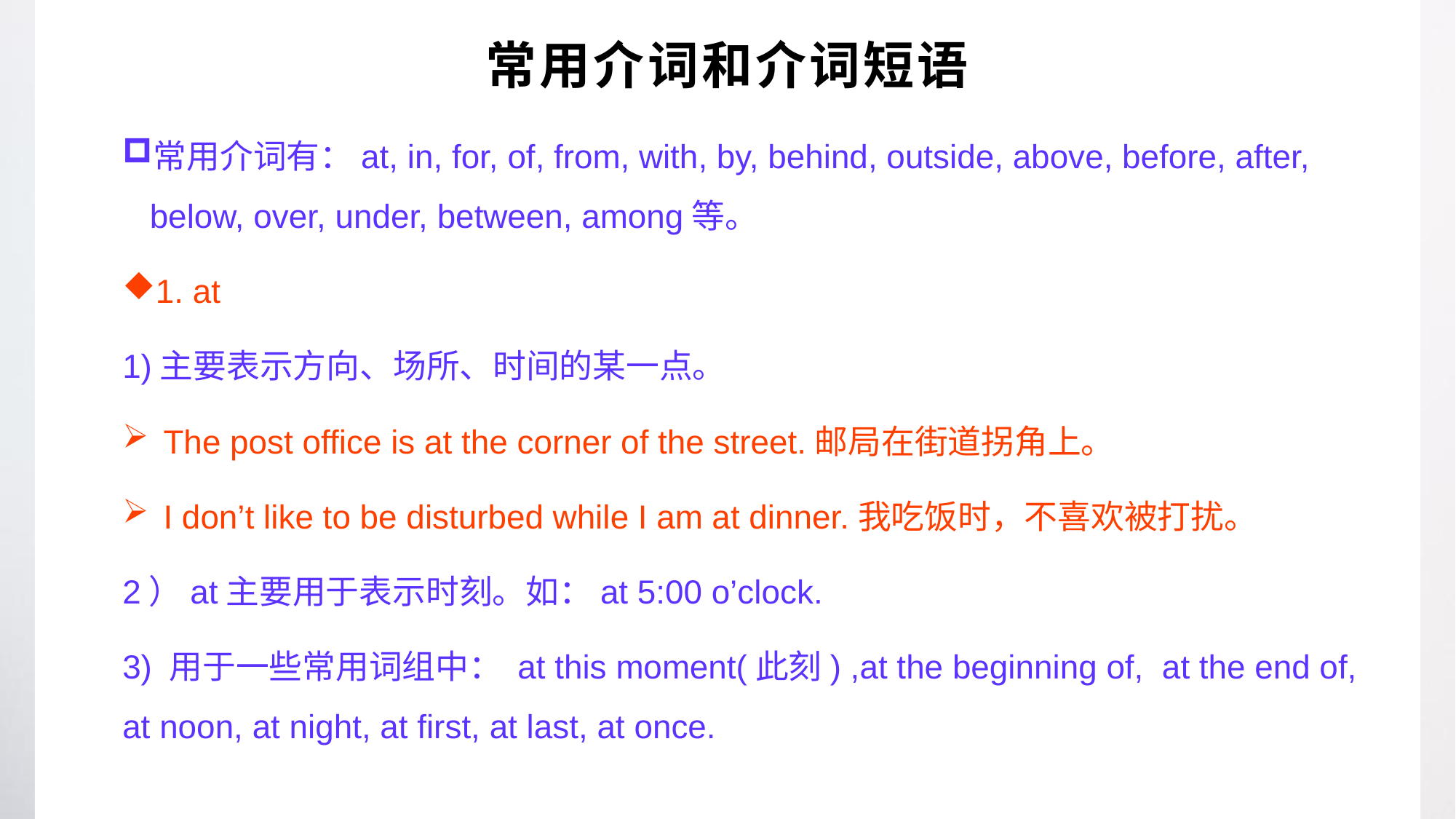

# 常用介词和介词短语
常用介词有：at, in, for, of, from, with, by, behind, outside, above, before, after, below, over, under, between, among等。
1. at
1)主要表示方向、场所、时间的某一点。
The post office is at the corner of the street.邮局在街道拐角上。
I don’t like to be disturbed while I am at dinner.我吃饭时，不喜欢被打扰。
2）at主要用于表示时刻。如：at 5:00 o’clock.
3) 用于一些常用词组中： at this moment(此刻) ,at the beginning of,  at the end of, at noon, at night, at first, at last, at once.